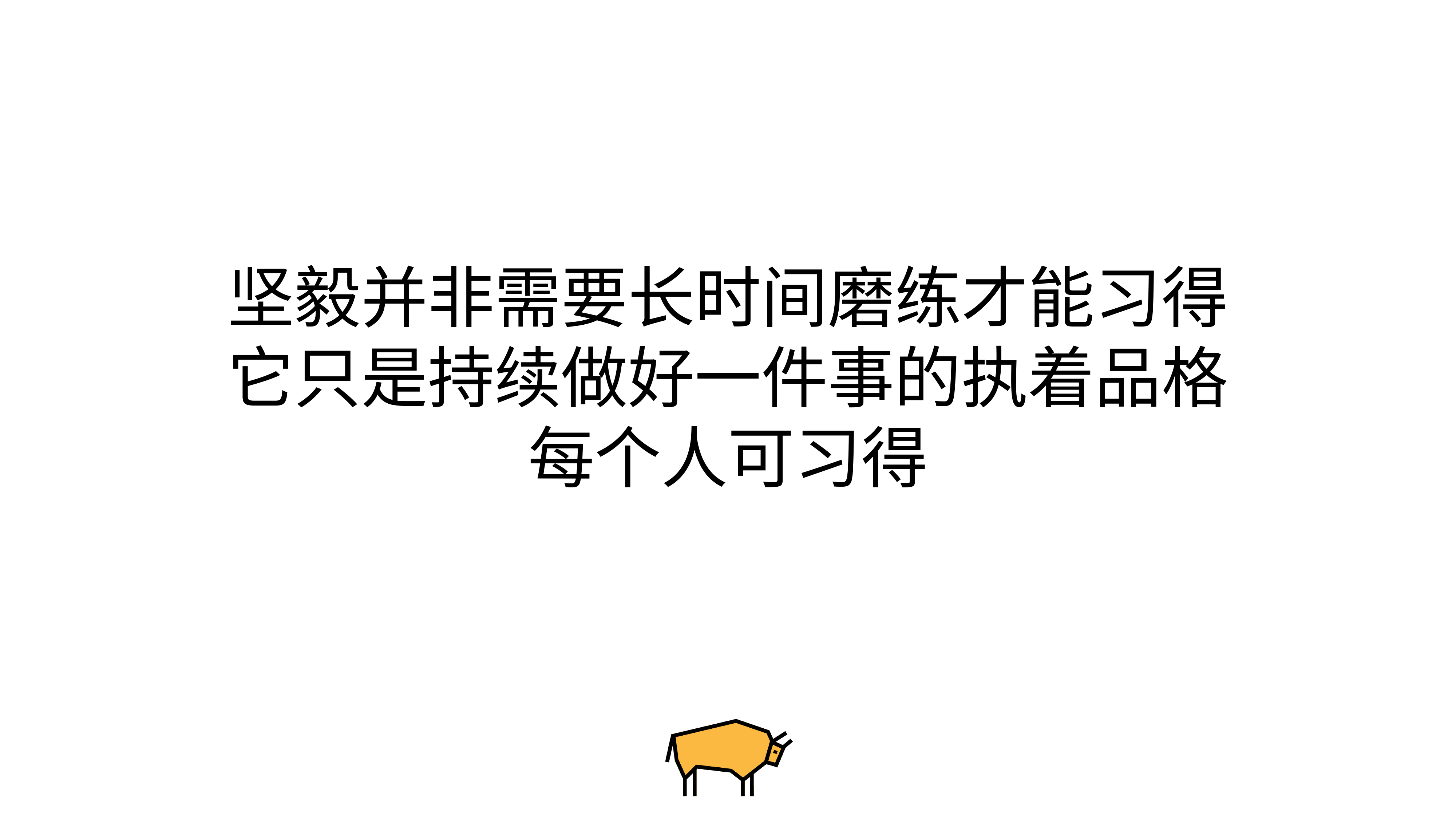

# 坚毅并非需要长时间磨练才能习得 它只是持续做好一件事的执着品格 每个人可习得